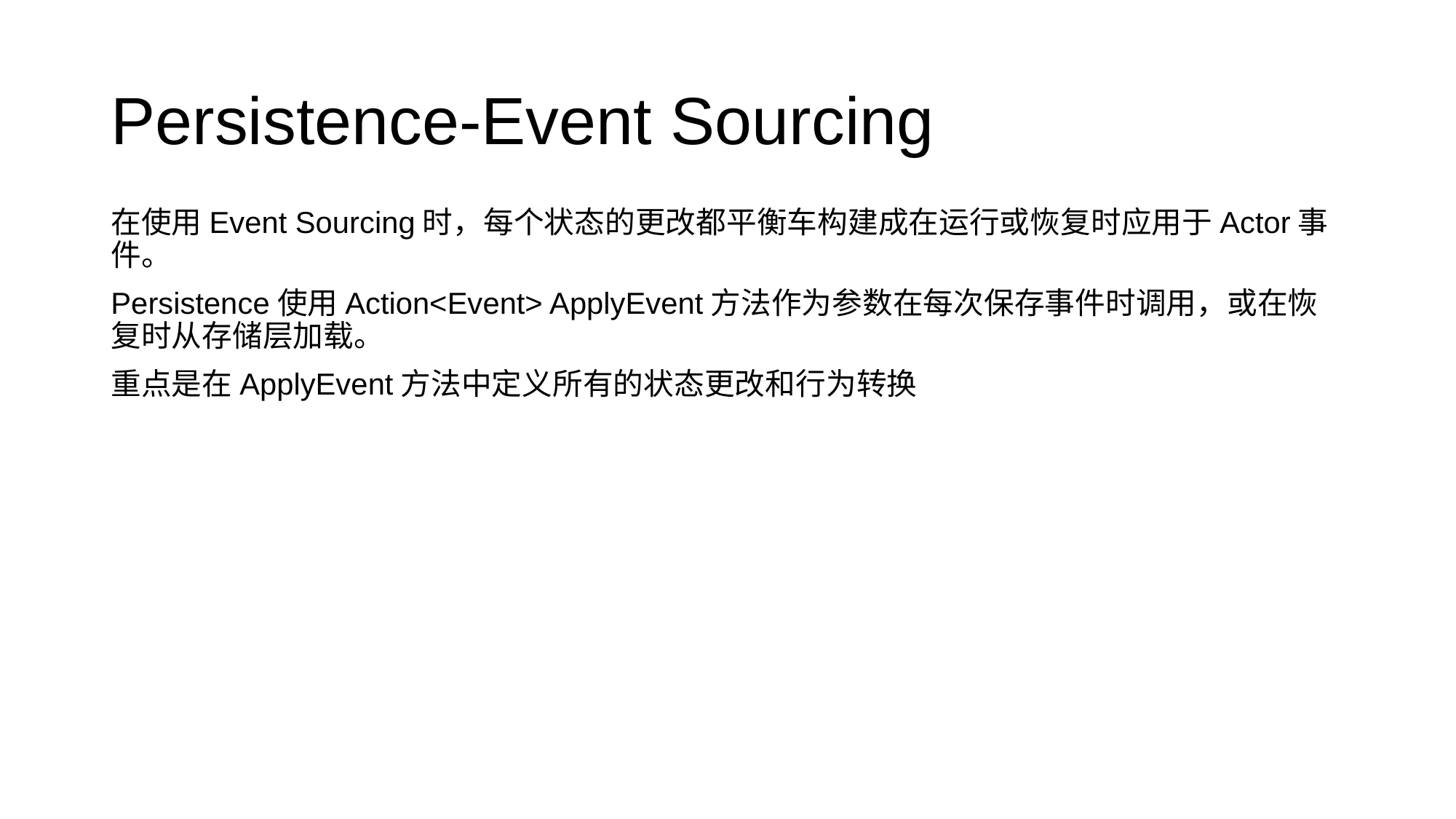

# Persistence-Event Sourcing
在使用Event Sourcing时，每个状态的更改都平衡车构建成在运行或恢复时应用于Actor事件。
Persistence使用Action<Event> ApplyEvent方法作为参数在每次保存事件时调用，或在恢复时从存储层加载。
重点是在ApplyEvent方法中定义所有的状态更改和行为转换